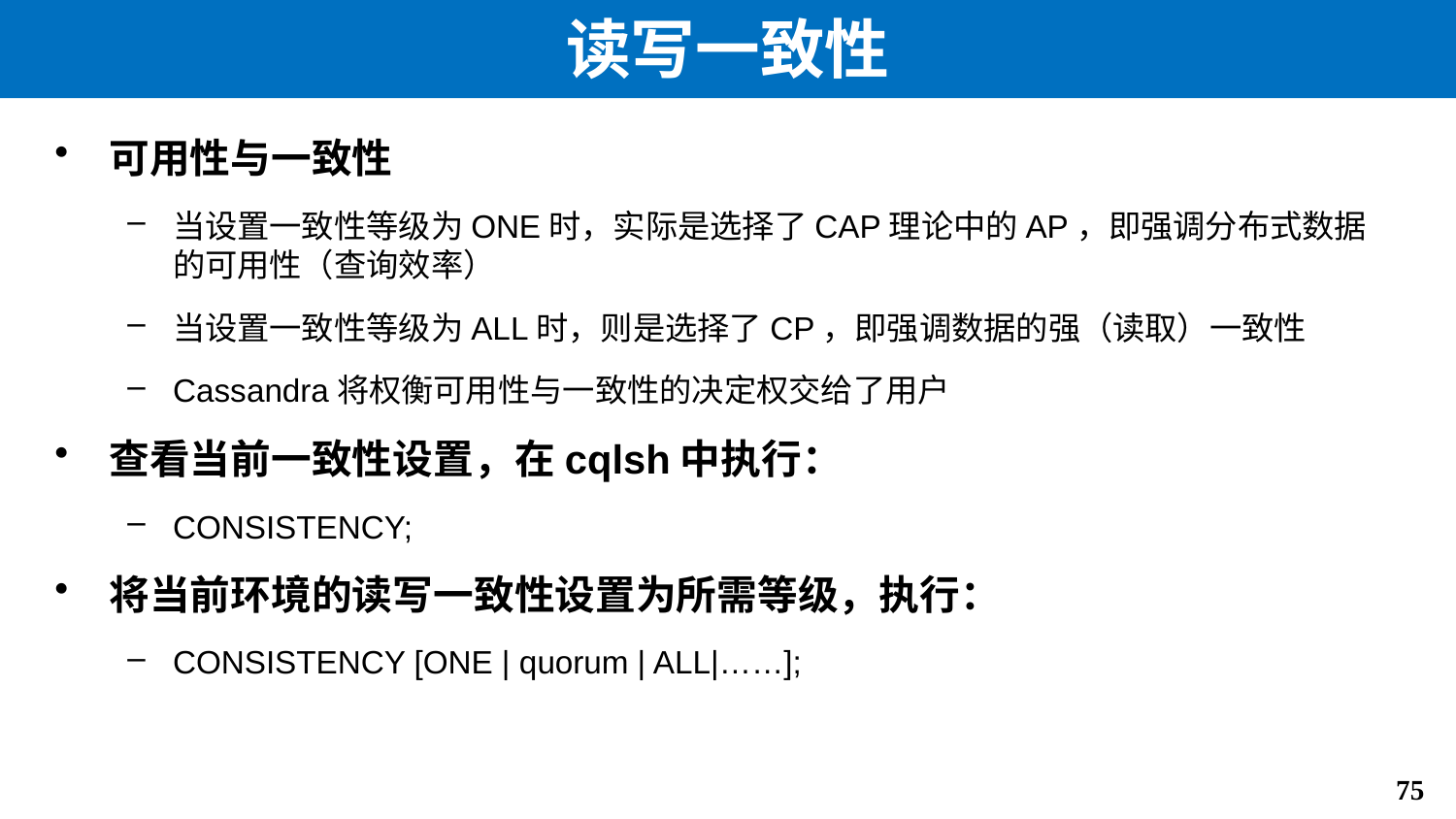

# 读写一致性
可用性与一致性
当设置一致性等级为ONE时，实际是选择了CAP理论中的AP，即强调分布式数据的可用性（查询效率）
当设置一致性等级为ALL时，则是选择了CP，即强调数据的强（读取）一致性
Cassandra将权衡可用性与一致性的决定权交给了用户
查看当前一致性设置，在cqlsh中执行：
CONSISTENCY;
将当前环境的读写一致性设置为所需等级，执行：
CONSISTENCY [ONE | quorum | ALL|……];